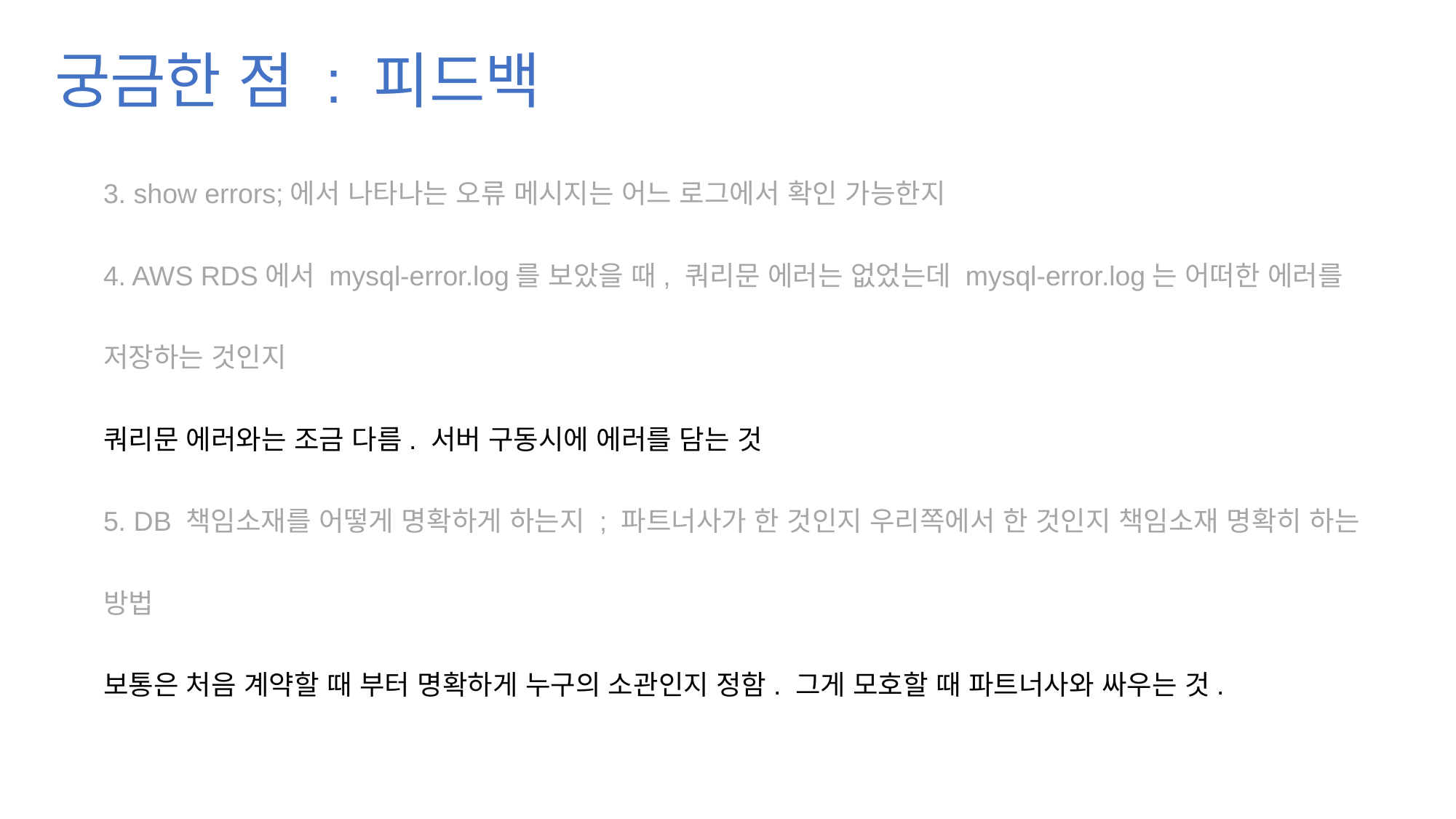

궁금한 점 : 피드백
3. show errors;에서 나타나는 오류 메시지는 어느 로그에서 확인 가능한지
4. AWS RDS에서 mysql-error.log를 보았을 때, 쿼리문 에러는 없었는데 mysql-error.log는 어떠한 에러를 저장하는 것인지
쿼리문 에러와는 조금 다름. 서버 구동시에 에러를 담는 것
5. DB 책임소재를 어떻게 명확하게 하는지 ; 파트너사가 한 것인지 우리쪽에서 한 것인지 책임소재 명확히 하는 방법
보통은 처음 계약할 때 부터 명확하게 누구의 소관인지 정함. 그게 모호할 때 파트너사와 싸우는 것.